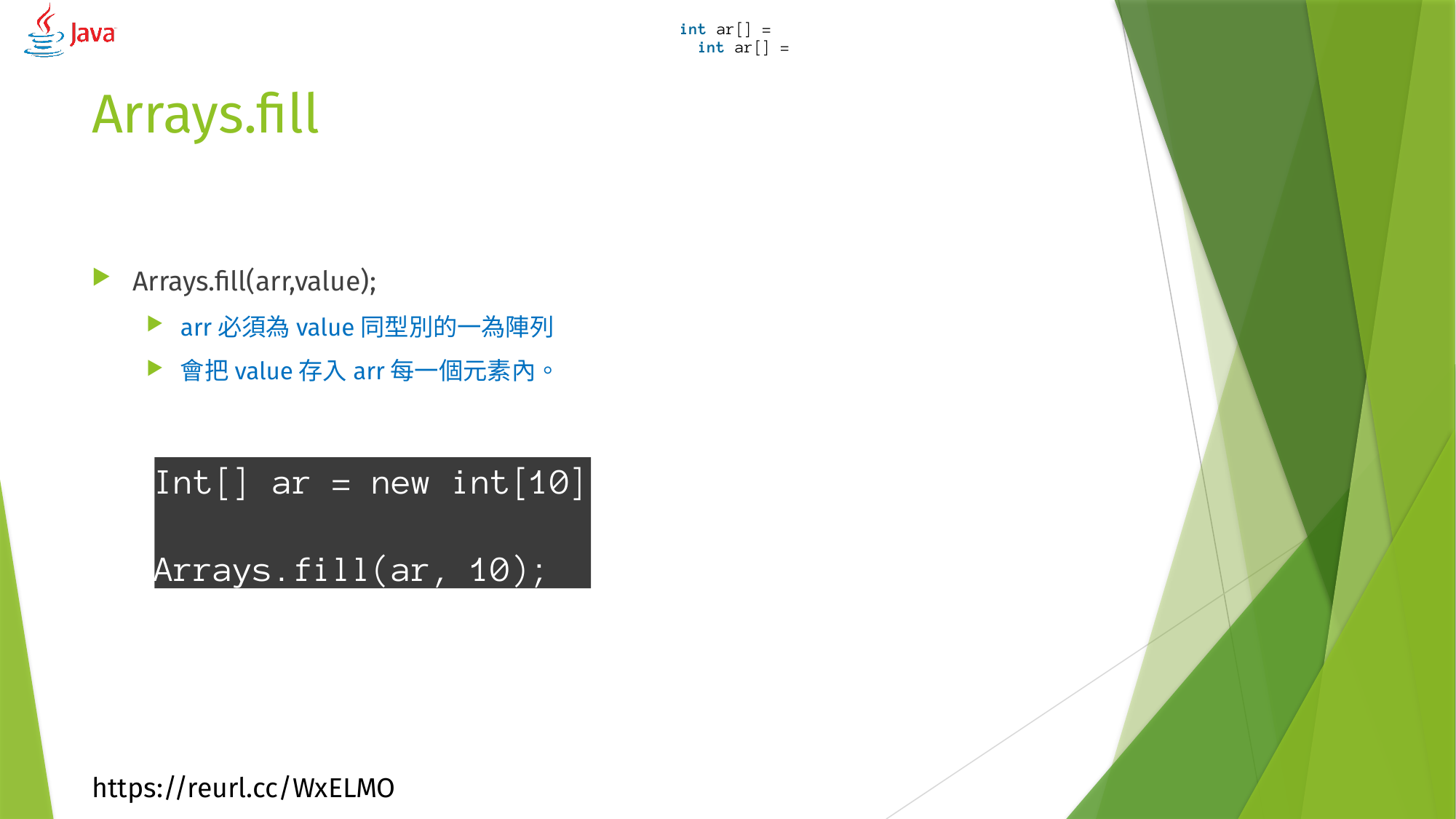

int ar[] =
int ar[] =
# Arrays.fill
Arrays.fill(arr,value);
arr必須為value同型別的一為陣列
會把value存入arr每一個元素內。
Int[] ar = new int[10]

Arrays.fill(ar, 10);